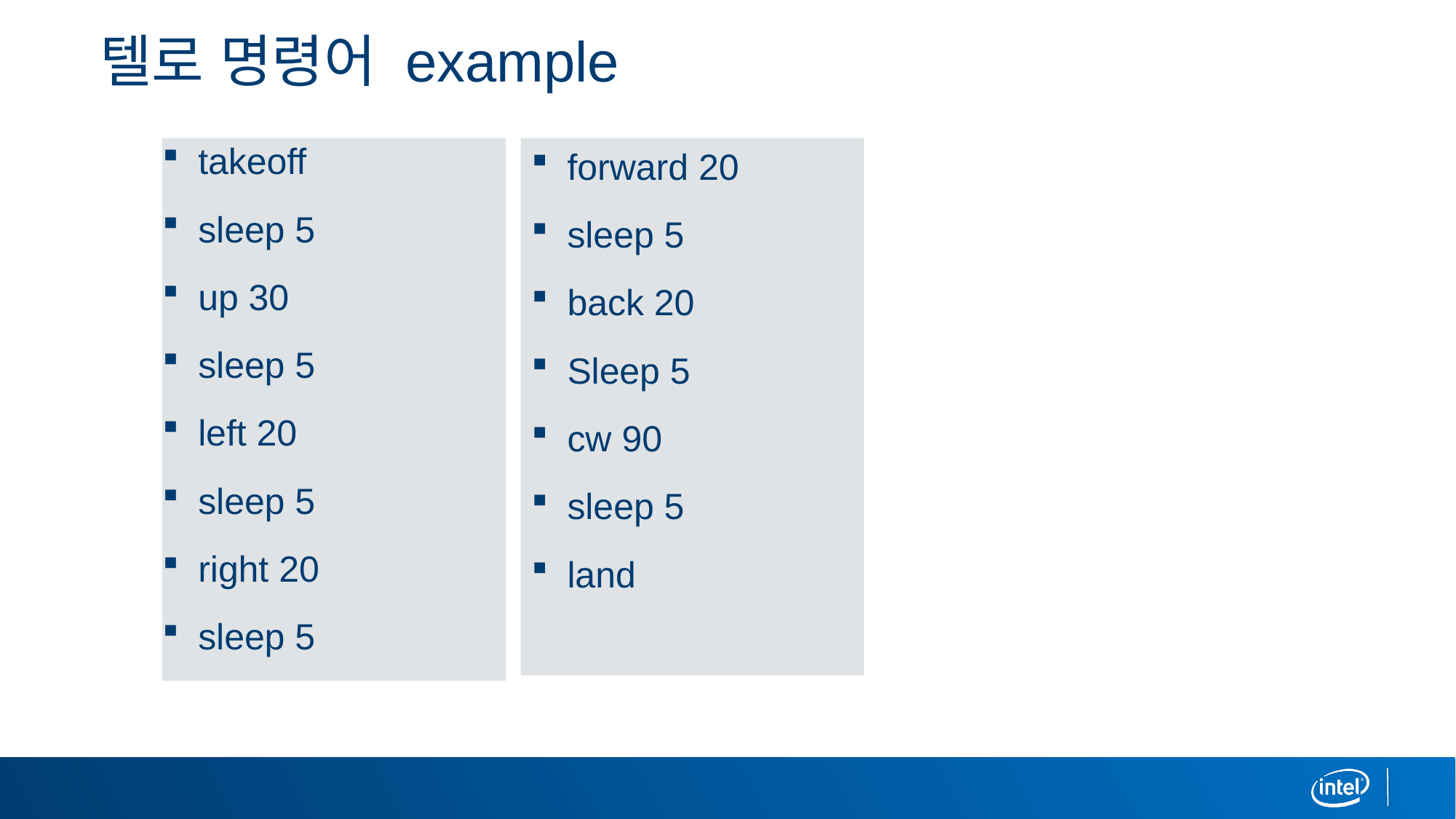

# 텔로 명령어 example
takeoff
sleep 5
up 30
sleep 5
left 20
sleep 5
right 20
sleep 5
forward 20
sleep 5
back 20
Sleep 5
cw 90
sleep 5
land